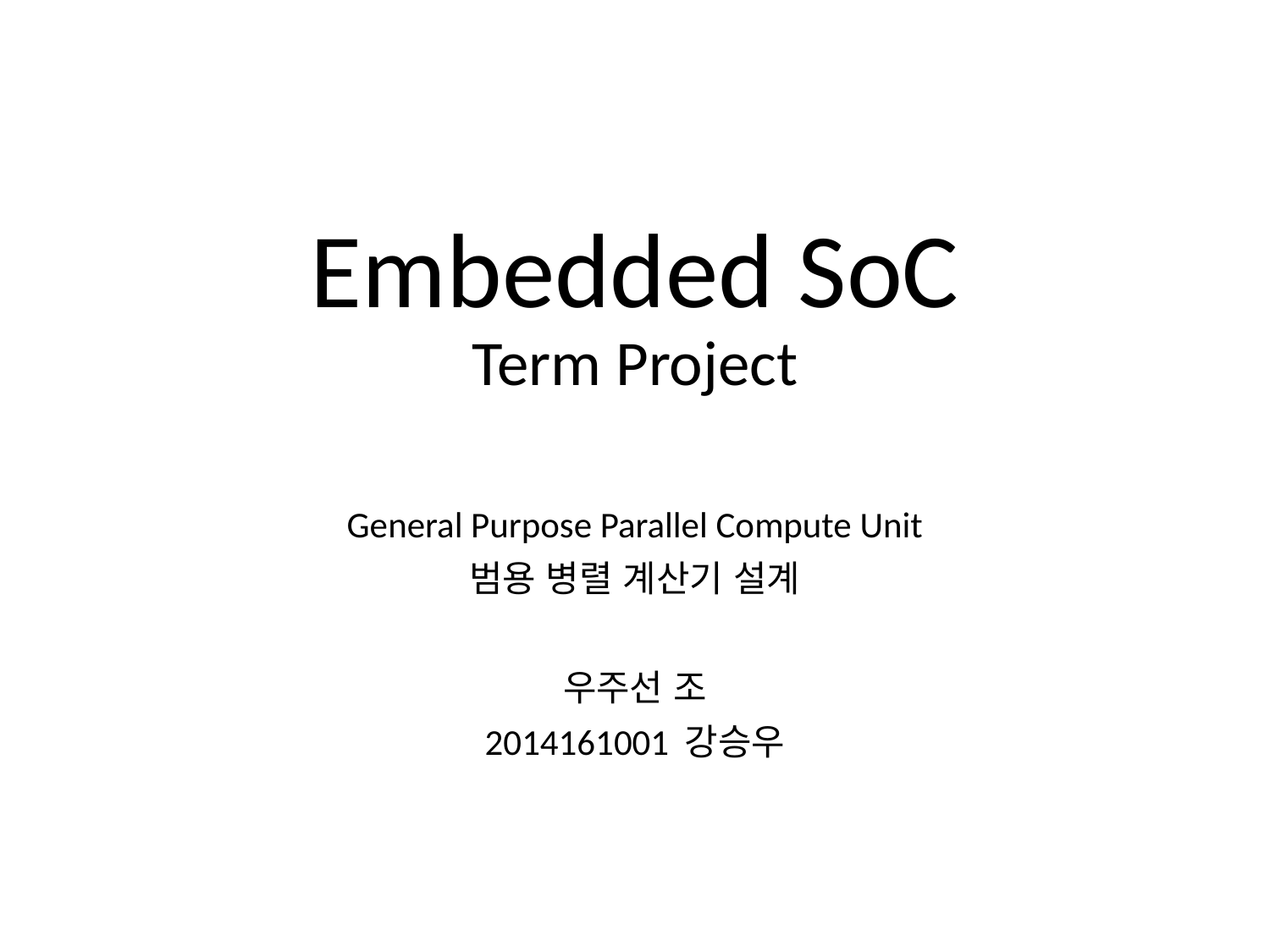

# Embedded SoC Term Project
General Purpose Parallel Compute Unit
범용 병렬 계산기 설계

우주선 조
2014161001 강승우